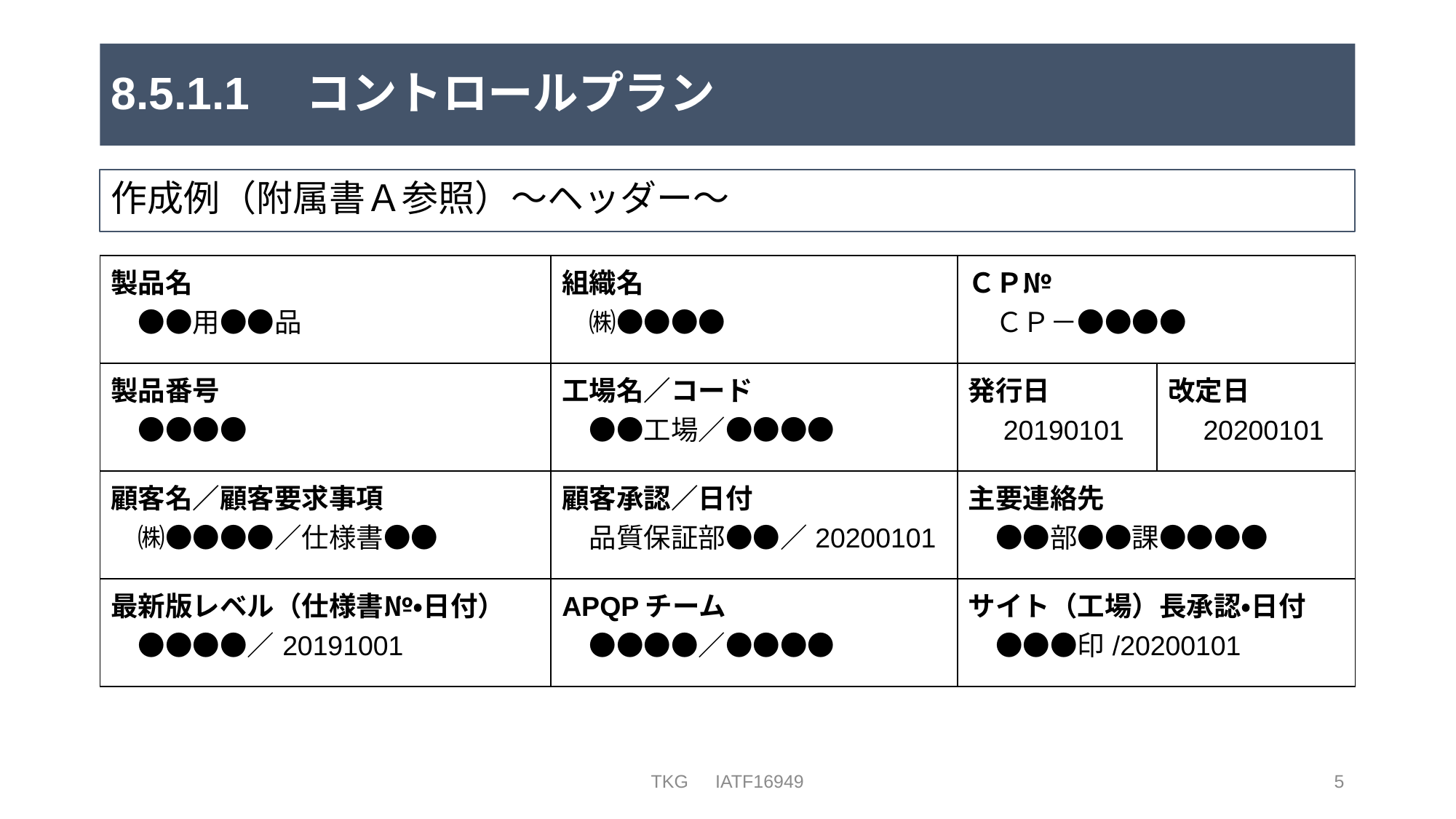

# 8.5.1.1　コントロールプラン
作成例（附属書Ａ参照）～ヘッダー～
| 製品名 　●●用●●品 | 組織名 　㈱●●●● | ＣＰ№ 　ＣＰ－●●●● |  |
| --- | --- | --- | --- |
| 製品番号 　●●●● | 工場名／コード 　●●工場／●●●● | 発行日 　20190101 | 改定日 　20200101 |
| 顧客名／顧客要求事項 　㈱●●●●／仕様書●● | 顧客承認／日付 　品質保証部●●／20200101 | 主要連絡先 　●●部●●課●●●● |  |
| 最新版レベル（仕様書№・日付） 　●●●●／20191001 | APQPチーム 　●●●●／●●●● | サイト（工場）長承認・日付 　●●●印/20200101 |  |
TKG　IATF16949
5